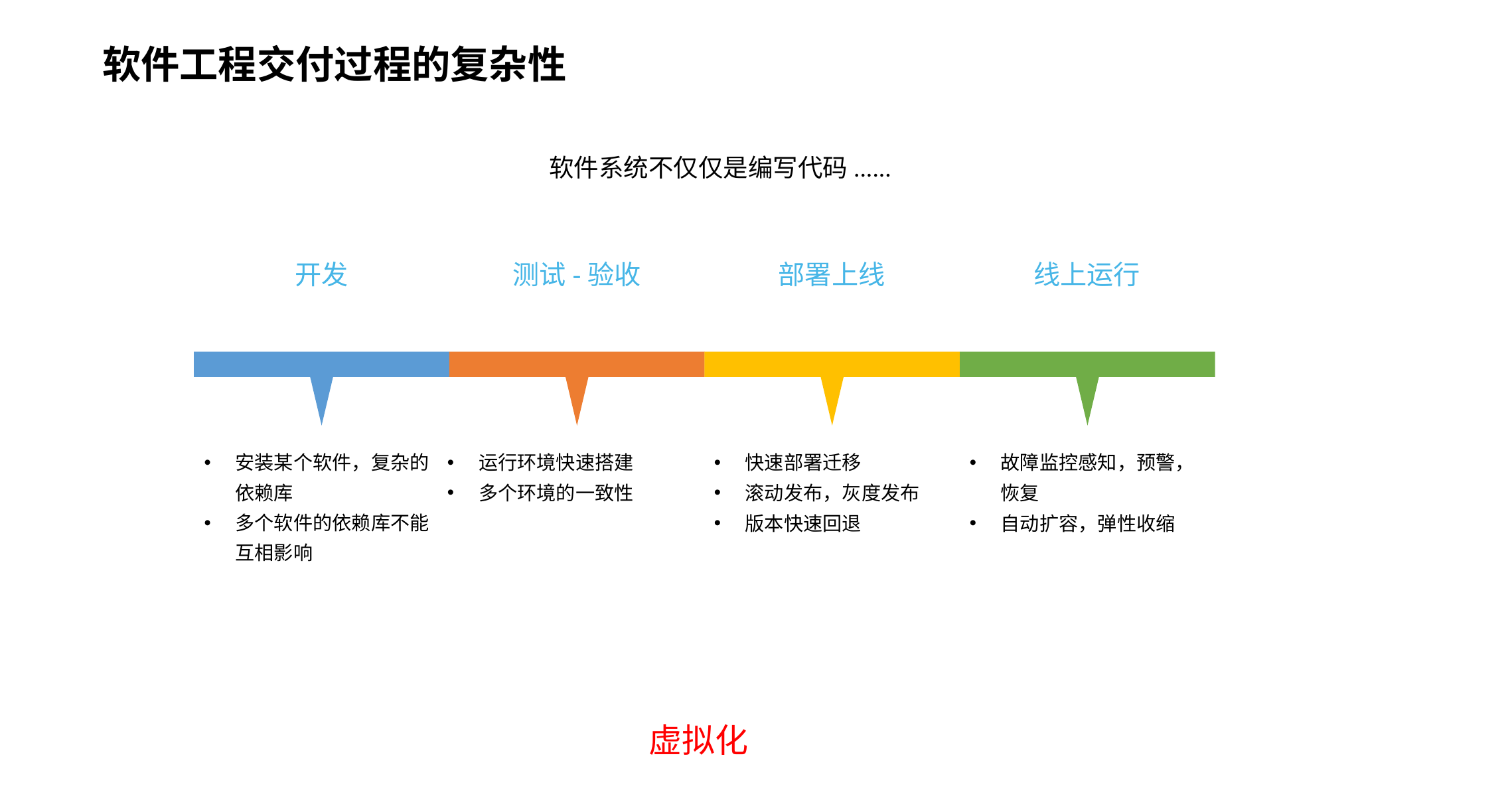

软件工程交付过程的复杂性
软件系统不仅仅是编写代码......
开发
测试-验收
部署上线
线上运行

安装某个软件，复杂的依赖库
多个软件的依赖库不能互相影响
运行环境快速搭建
多个环境的一致性
快速部署迁移
滚动发布，灰度发布
版本快速回退
故障监控感知，预警，恢复
自动扩容，弹性收缩
虚拟化